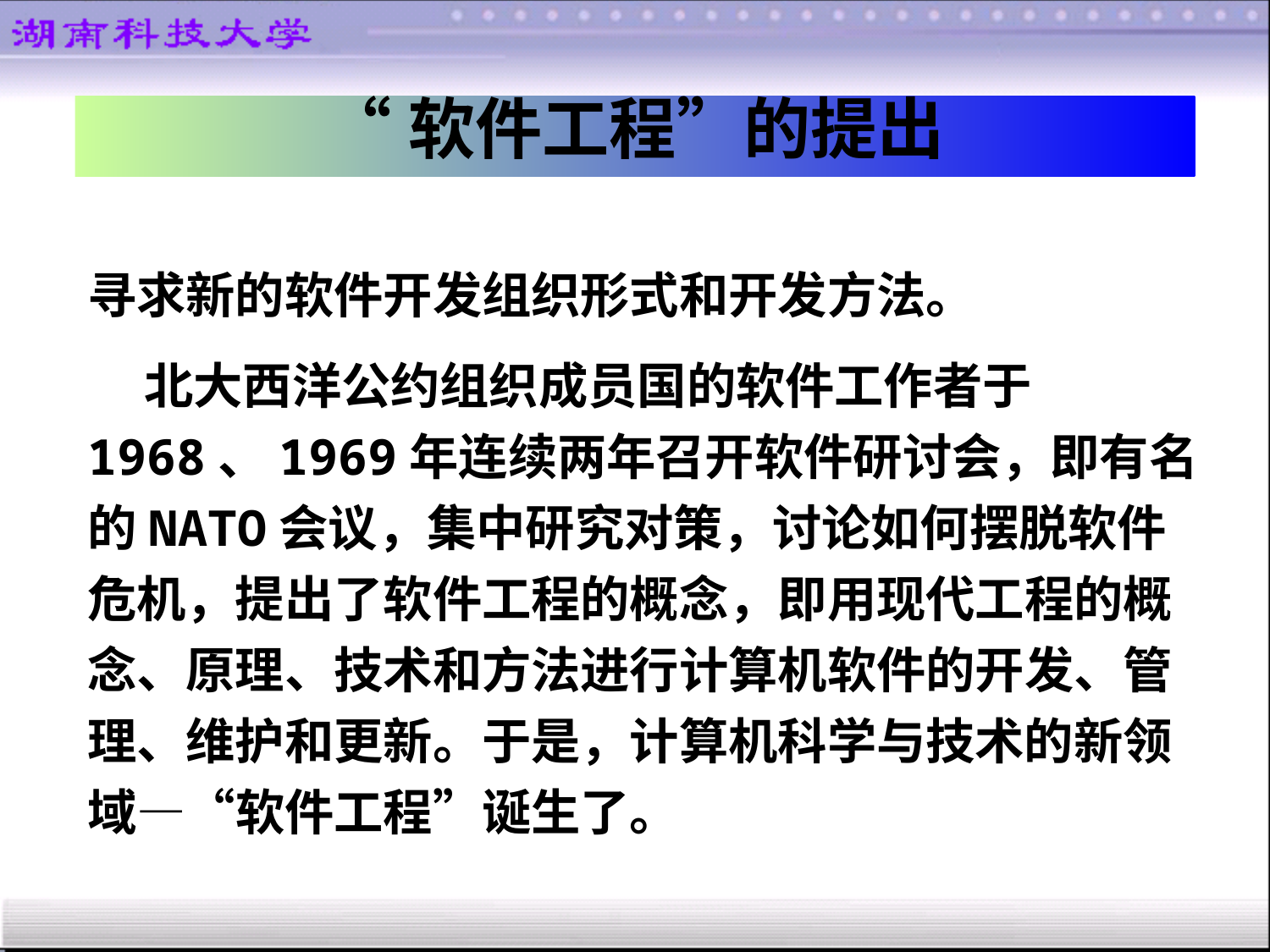

“软件工程”的提出
寻求新的软件开发组织形式和开发方法。
    北大西洋公约组织成员国的软件工作者于1968、1969年连续两年召开软件研讨会，即有名的NATO会议，集中研究对策，讨论如何摆脱软件危机，提出了软件工程的概念，即用现代工程的概念、原理、技术和方法进行计算机软件的开发、管理、维护和更新。于是，计算机科学与技术的新领域—“软件工程”诞生了。